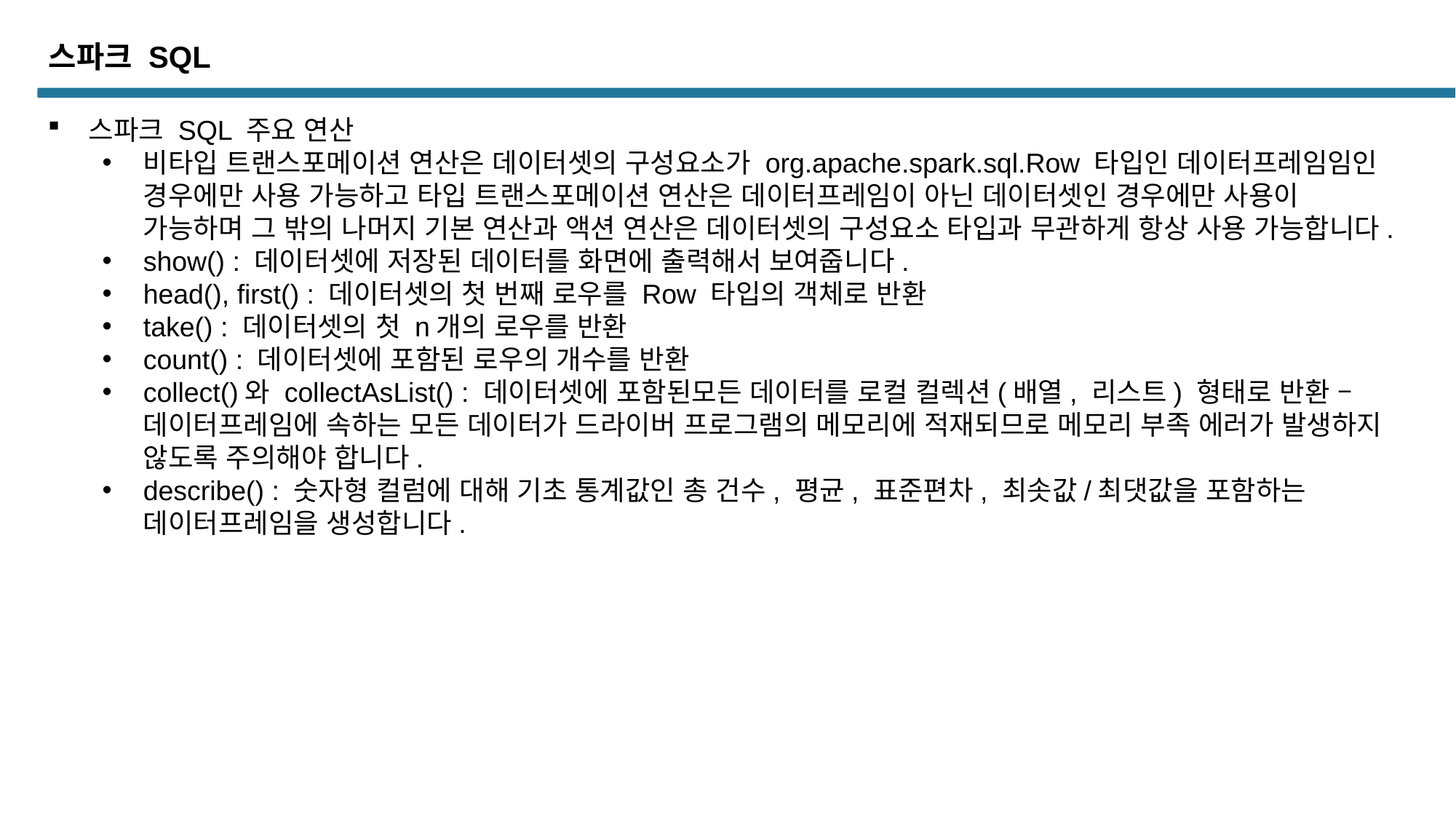

스파크 SQL
스파크 SQL 주요 연산
비타입 트랜스포메이션 연산은 데이터셋의 구성요소가 org.apache.spark.sql.Row 타입인 데이터프레임임인 경우에만 사용 가능하고 타입 트랜스포메이션 연산은 데이터프레임이 아닌 데이터셋인 경우에만 사용이 가능하며 그 밖의 나머지 기본 연산과 액션 연산은 데이터셋의 구성요소 타입과 무관하게 항상 사용 가능합니다.
show() : 데이터셋에 저장된 데이터를 화면에 출력해서 보여줍니다.
head(), first() : 데이터셋의 첫 번째 로우를 Row 타입의 객체로 반환
take() : 데이터셋의 첫 n개의 로우를 반환
count() : 데이터셋에 포함된 로우의 개수를 반환
collect()와 collectAsList() : 데이터셋에 포함된모든 데이터를 로컬 컬렉션(배열, 리스트) 형태로 반환 – 데이터프레임에 속하는 모든 데이터가 드라이버 프로그램의 메모리에 적재되므로 메모리 부족 에러가 발생하지 않도록 주의해야 합니다.
describe() : 숫자형 컬럼에 대해 기초 통계값인 총 건수, 평균, 표준편차, 최솟값/최댓값을 포함하는 데이터프레임을 생성합니다.